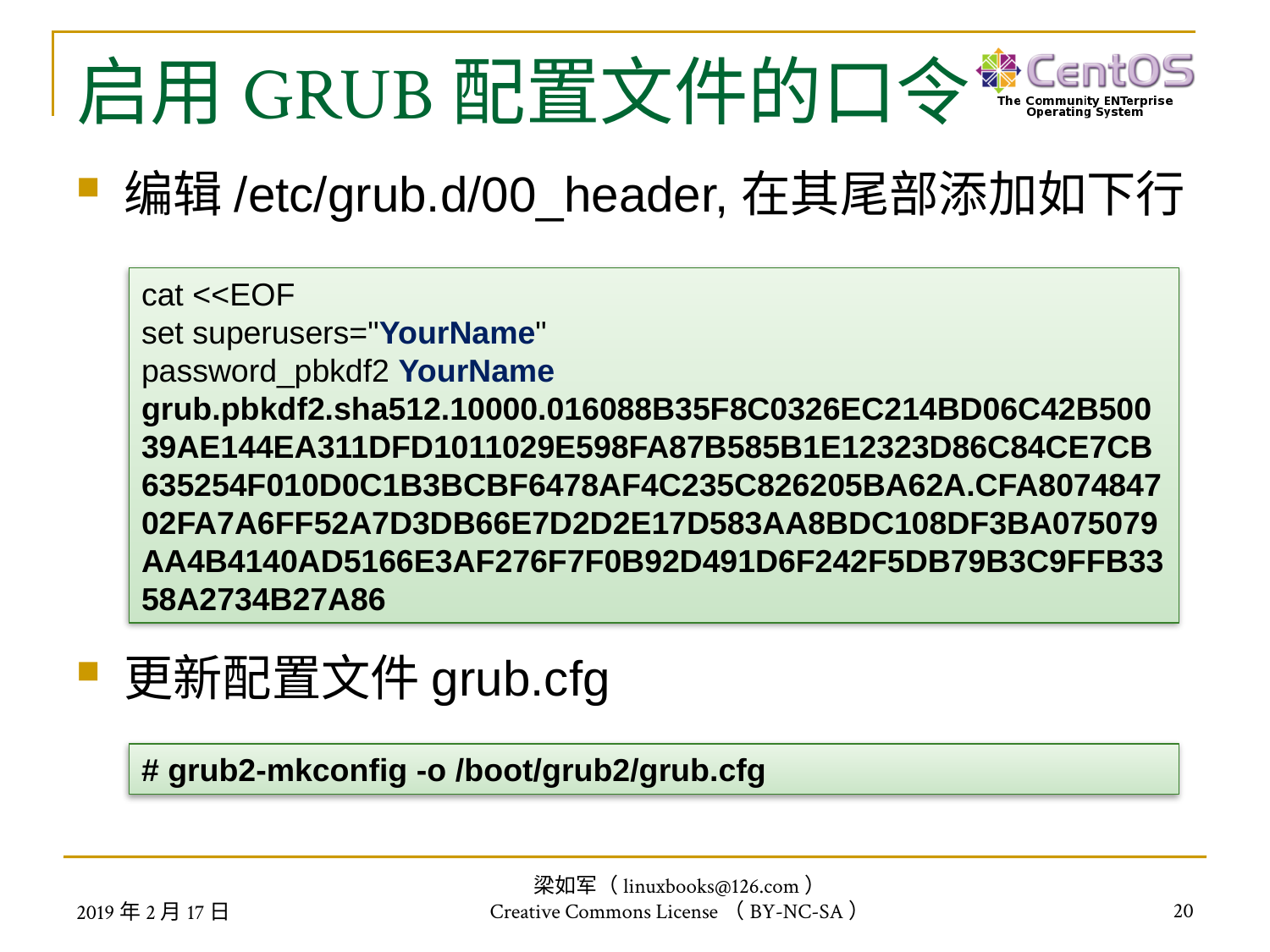

# 启用GRUB配置文件的口令
编辑/etc/grub.d/00_header,在其尾部添加如下行

更新配置文件grub.cfg
cat <<EOF
set superusers="YourName"
password_pbkdf2 YourName grub.pbkdf2.sha512.10000.016088B35F8C0326EC214BD06C42B50039AE144EA311DFD1011029E598FA87B585B1E12323D86C84CE7CB635254F010D0C1B3BCBF6478AF4C235C826205BA62A.CFA807484702FA7A6FF52A7D3DB66E7D2D2E17D583AA8BDC108DF3BA075079AA4B4140AD5166E3AF276F7F0B92D491D6F242F5DB79B3C9FFB3358A2734B27A86
# grub2-mkconfig -o /boot/grub2/grub.cfg
梁如军（linuxbooks@126.com）
Creative Commons License（BY-NC-SA）
2019年2月17日
20